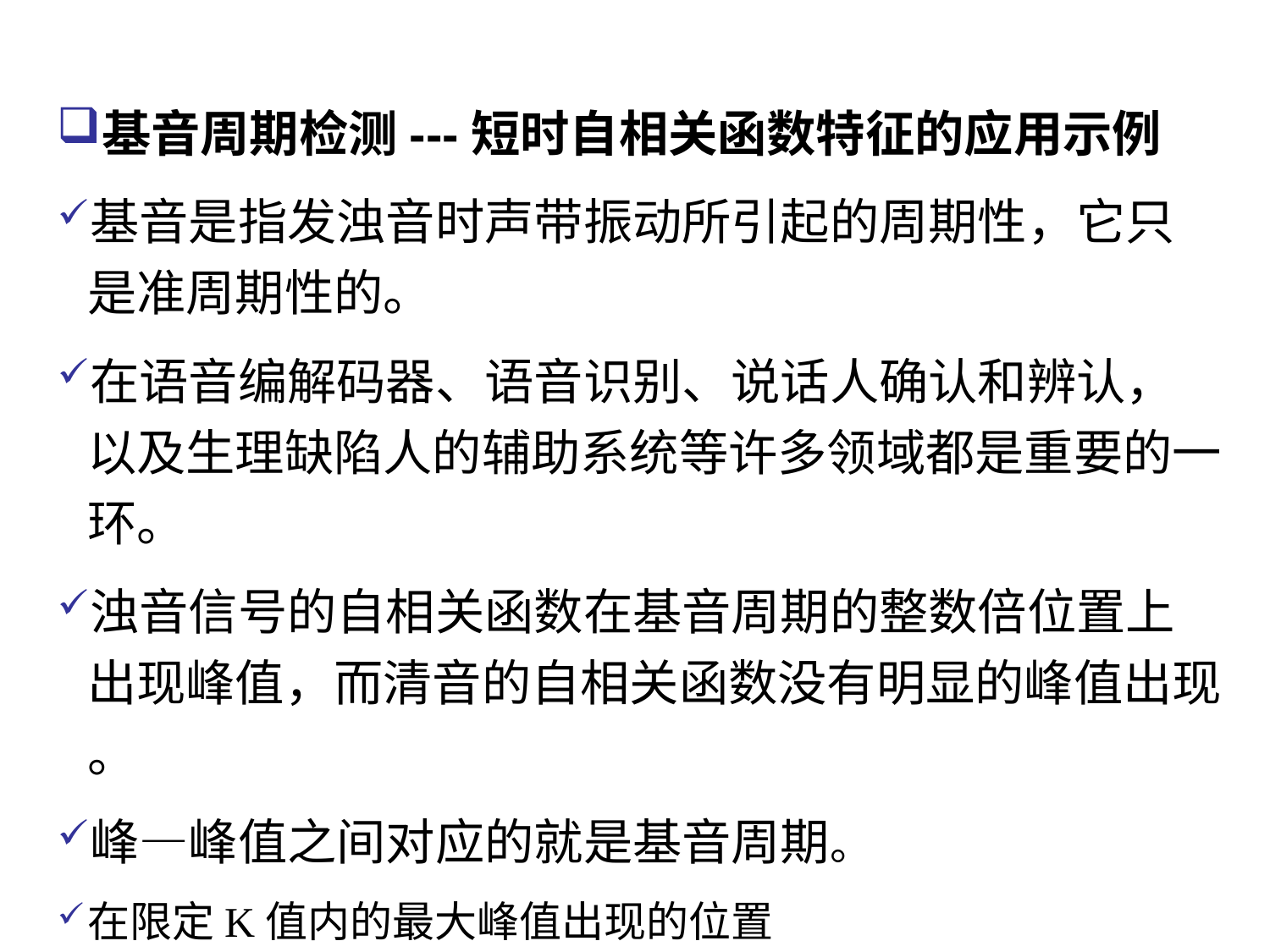

基音周期检测---短时自相关函数特征的应用示例
基音是指发浊音时声带振动所引起的周期性，它只是准周期性的。
在语音编解码器、语音识别、说话人确认和辨认，以及生理缺陷人的辅助系统等许多领域都是重要的一环。
浊音信号的自相关函数在基音周期的整数倍位置上出现峰值，而清音的自相关函数没有明显的峰值出现 。
峰—峰值之间对应的就是基音周期。
在限定K值内的最大峰值出现的位置